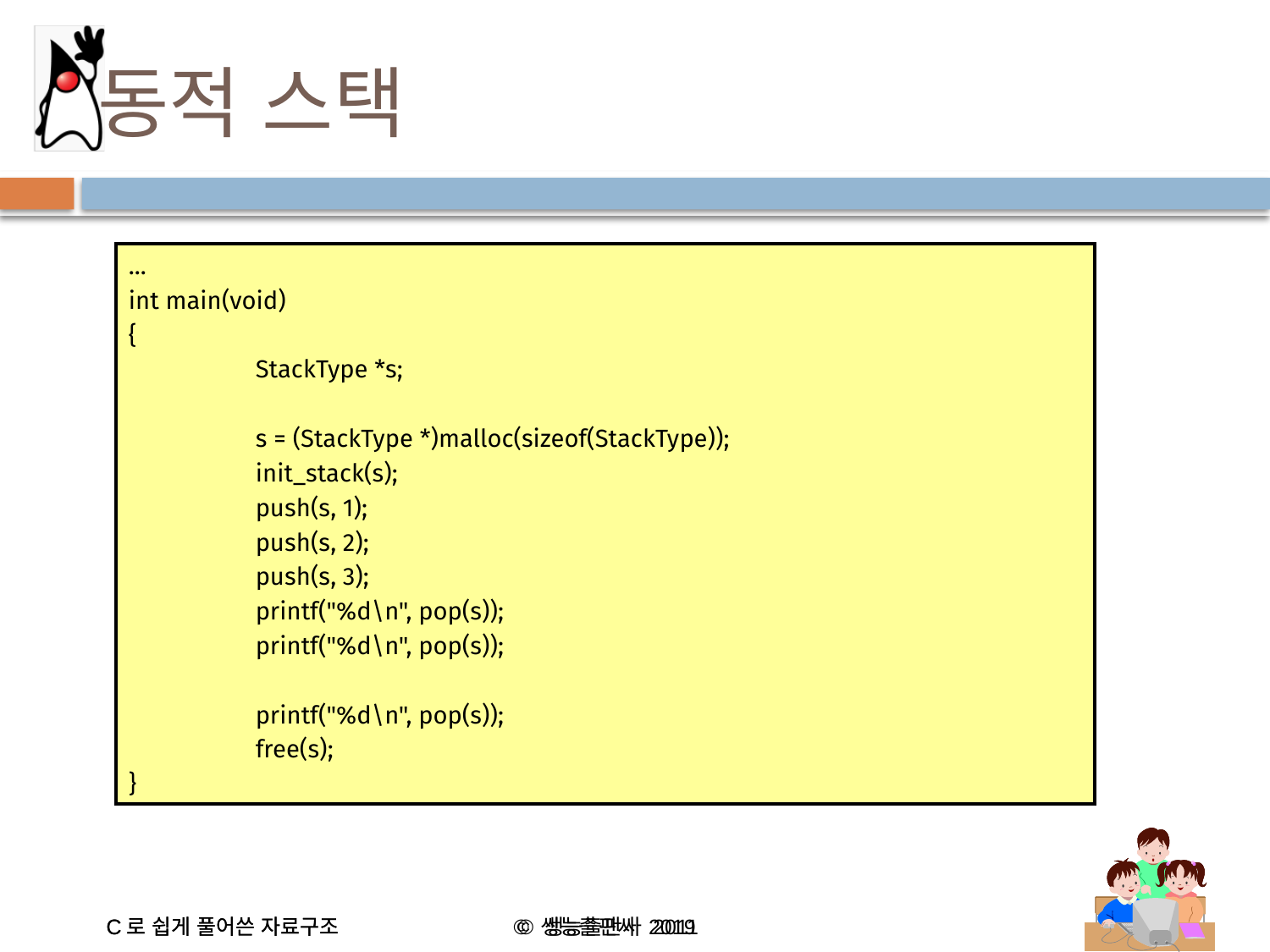

# 동적 스택

...
int main(void)
{
	StackType *s;

	s = (StackType *)malloc(sizeof(StackType));
	init_stack(s);
	push(s, 1);
	push(s, 2);
	push(s, 3);
	printf("%d\n", pop(s));
	printf("%d\n", pop(s));

	printf("%d\n", pop(s));
	free(s);
}